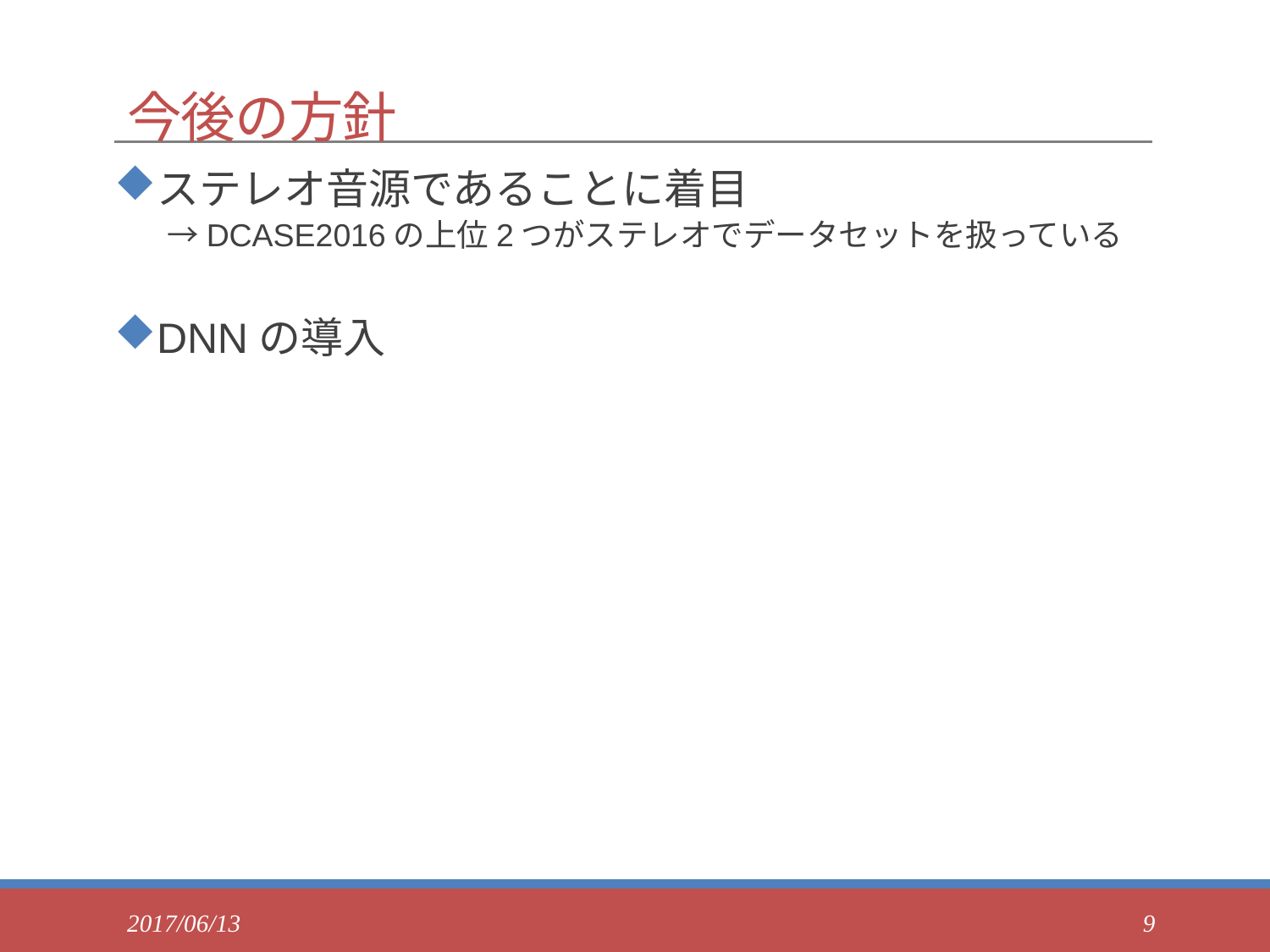

# 今後の方針
ステレオ音源であることに着目
　→DCASE2016の上位2つがステレオでデータセットを扱っている

DNNの導入

2017/06/13
9